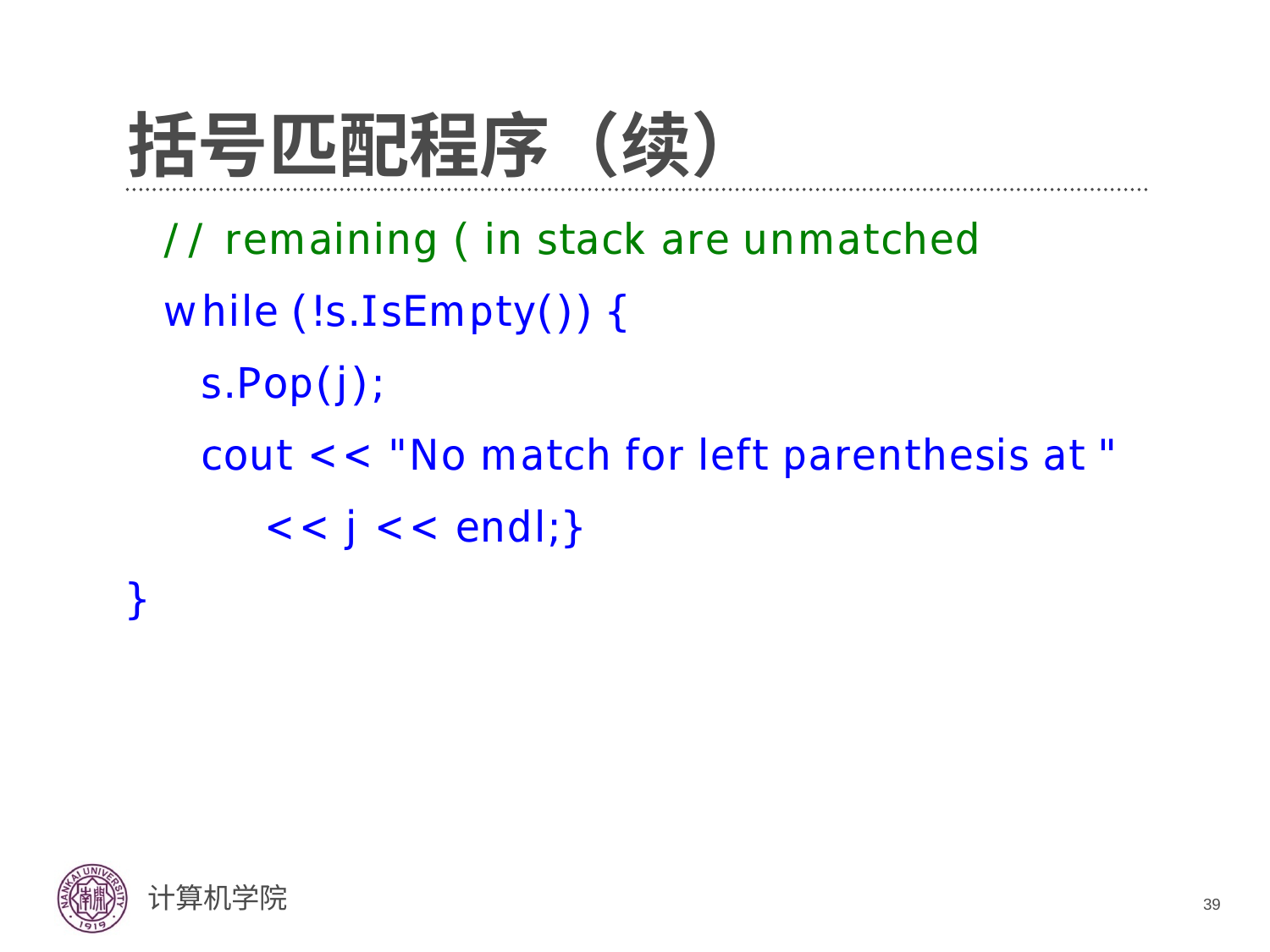

# 括号匹配程序（续）
   // remaining ( in stack are unmatched
   while (!s.IsEmpty()) {
      s.Pop(j);
      cout << "No match for left parenthesis at "
           << j << endl;}
}
39